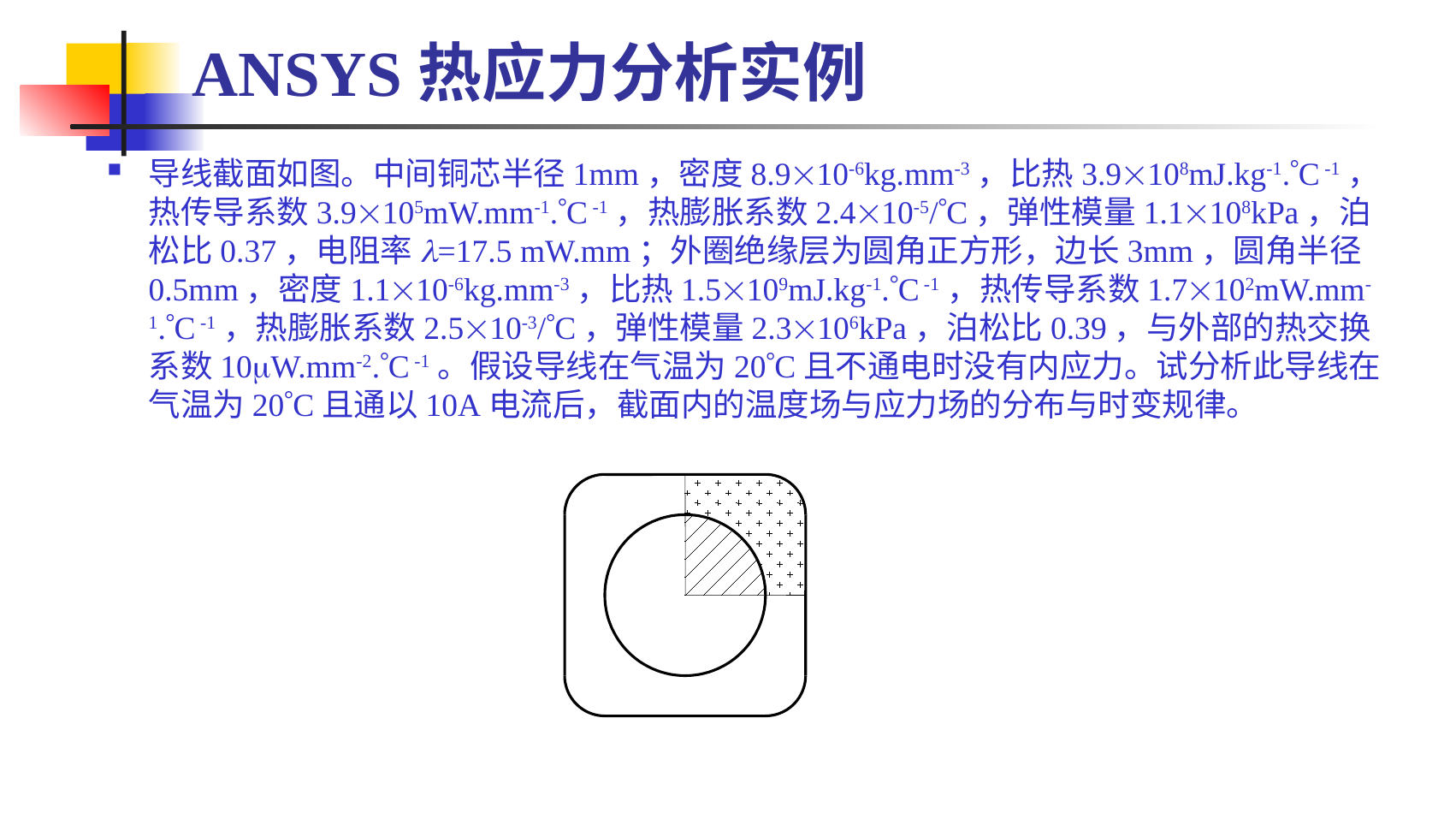

ANSYS热应力分析实例

导线截面如图。中间铜芯半径1mm，密度8.9×10-6kg.mm-3，比热3.9×108mJ.kg-1.°C -1，热传导系数3.9×105mW.mm-1.°C -1，热膨胀系数2.4×10-5/°C，弹性模量1.1×108kPa，泊松比0.37，电阻率λ=17.5 mW.mm；外圈绝缘层为圆角正方形，边长3mm，圆角半径0.5mm，密度1.1×10-6kg.mm-3，比热1.5×109mJ.kg-1.°C -1，热传导系数1.7×102mW.mm-1.°C -1，热膨胀系数2.5×10-3/°C，弹性模量2.3×106kPa，泊松比0.39，与外部的热交换系数10μW.mm-2.°C -1。假设导线在气温为20°C且不通电时没有内应力。试分析此导线在气温为20°C且通以10A电流后，截面内的温度场与应力场的分布与时变规律。